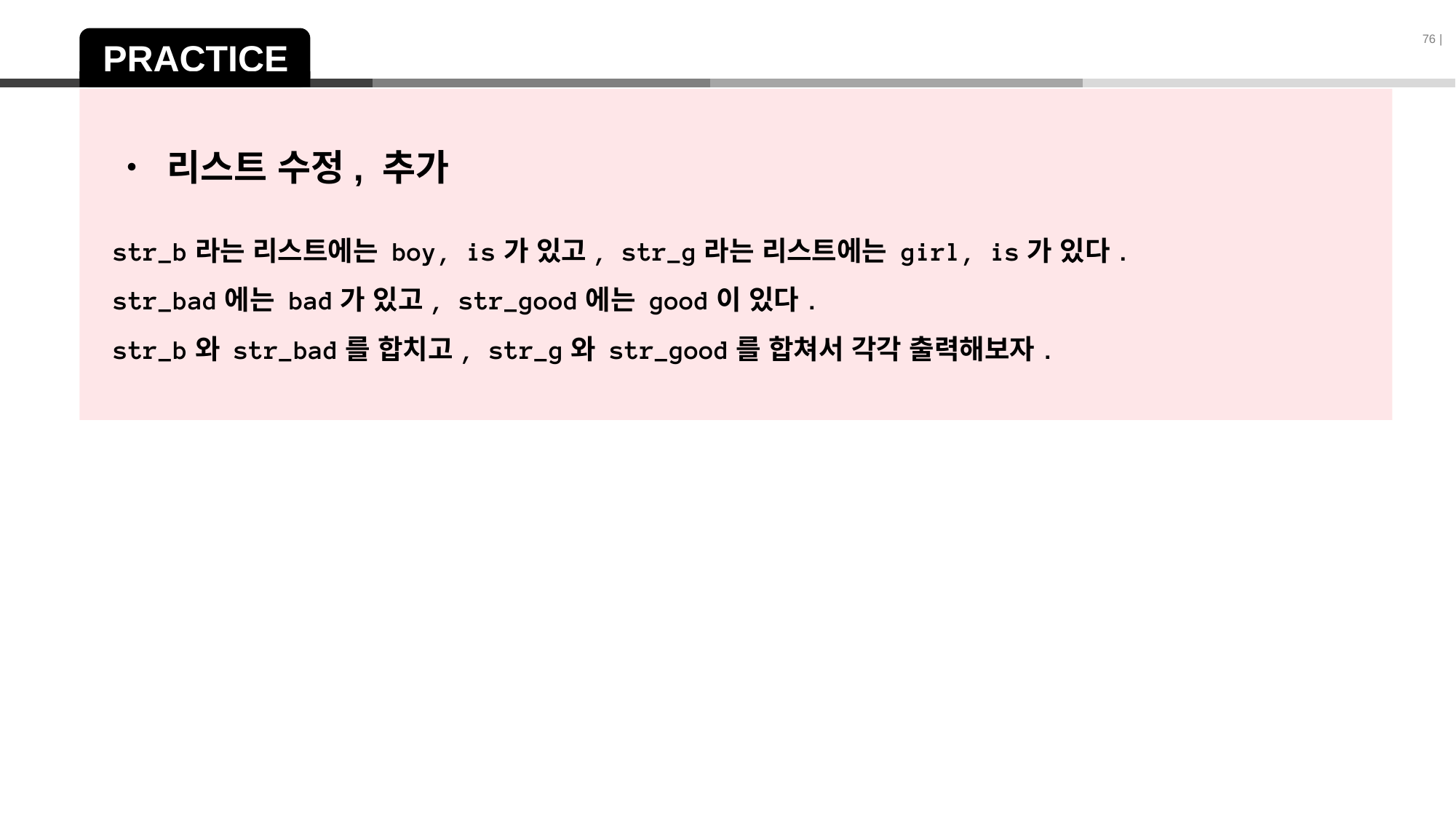

76 |

PRACTICE

• 리스트 수정, 추가

str_b라는 리스트에는 boy, is가 있고, str_g라는 리스트에는 girl, is가 있다.
str_bad에는 bad가 있고, str_good에는 good이 있다.
str_b와 str_bad를 합치고, str_g와 str_good를 합쳐서 각각 출력해보자.